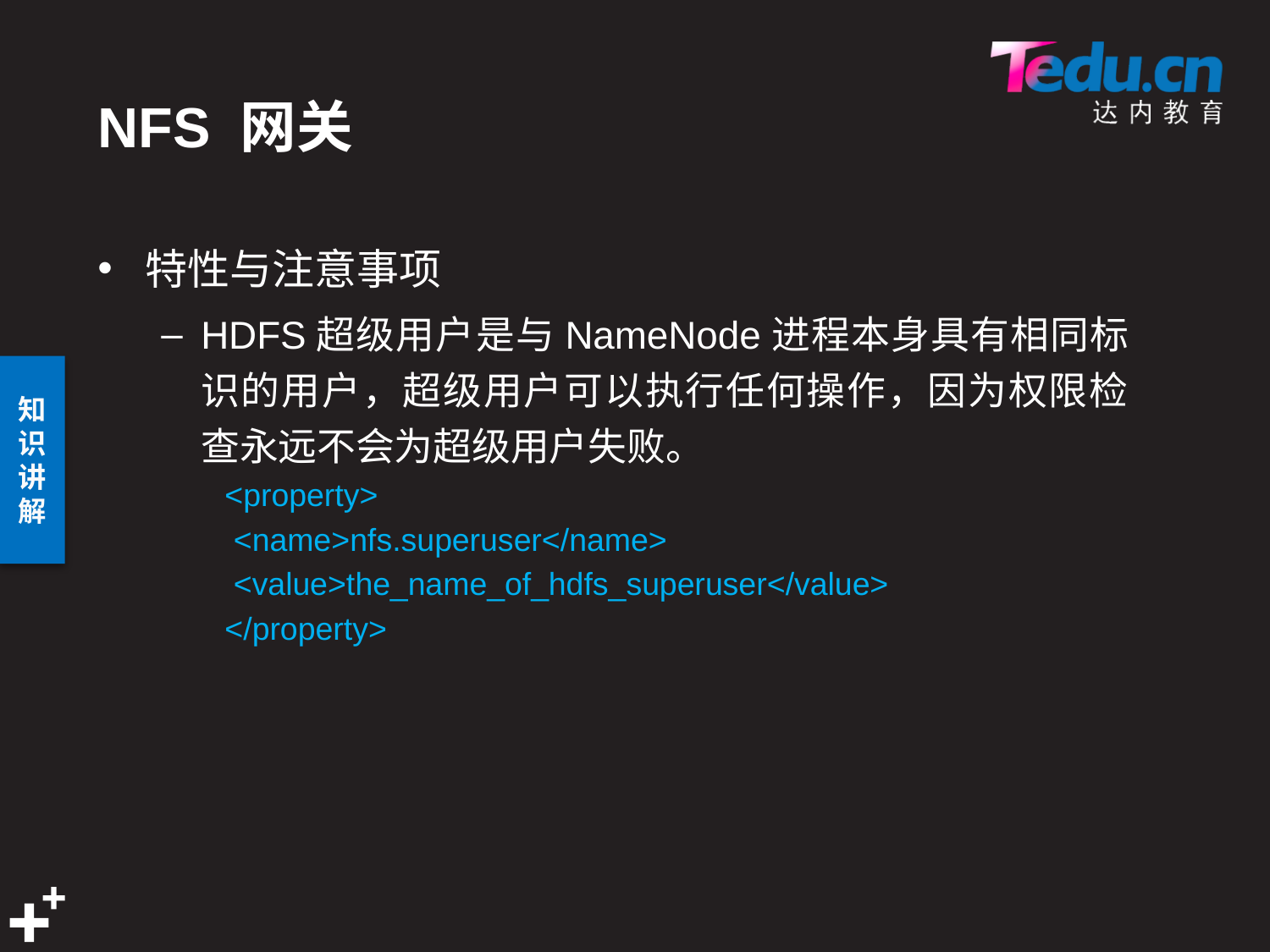

# NFS 网关
特性与注意事项
HDFS超级用户是与NameNode进程本身具有相同标识的用户，超级用户可以执行任何操作，因为权限检查永远不会为超级用户失败。
<property>
 <name>nfs.superuser</name>
 <value>the_name_of_hdfs_superuser</value>
</property>